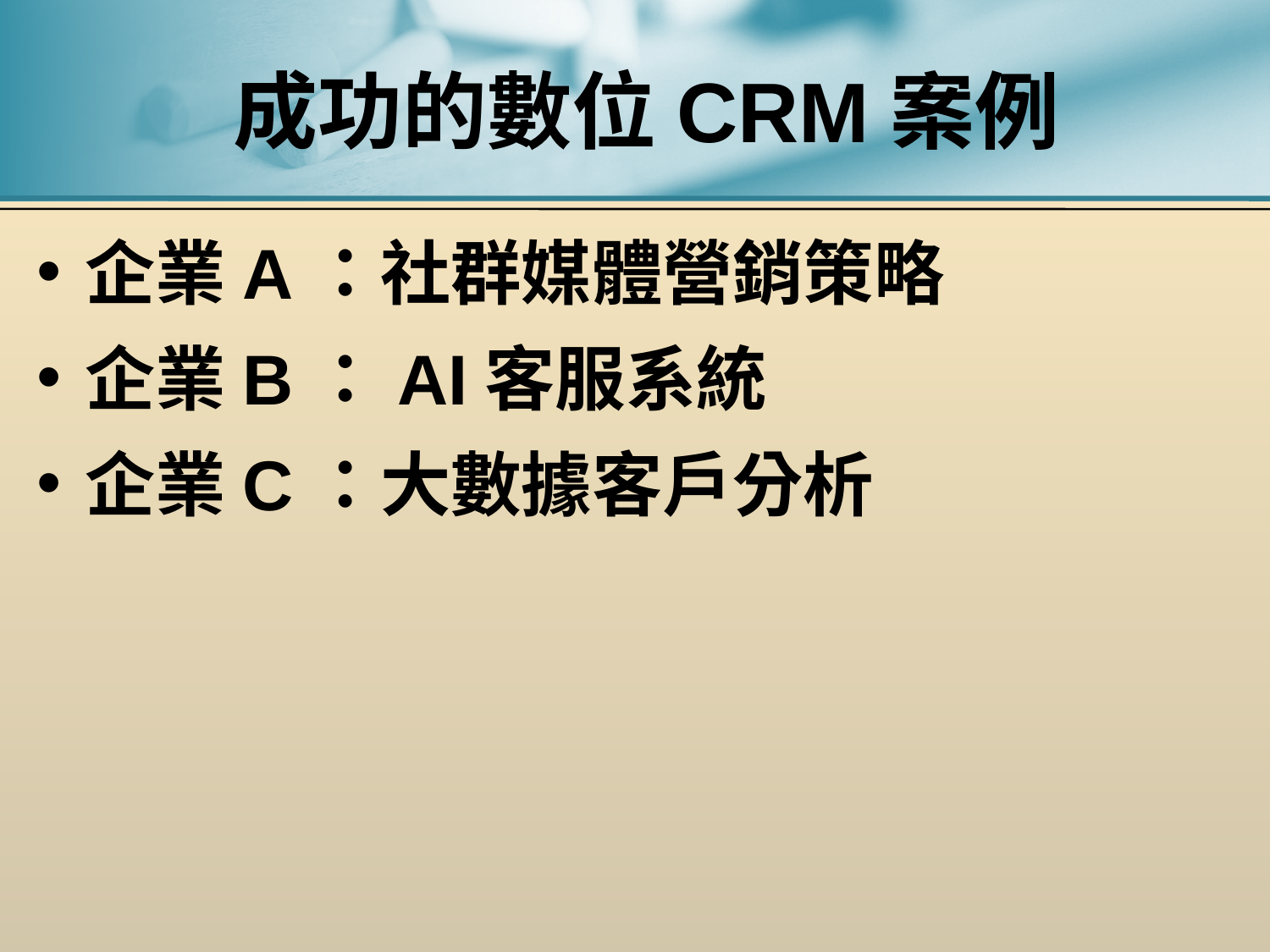

# 成功的數位CRM案例
企業A：社群媒體營銷策略
企業B：AI客服系統
企業C：大數據客戶分析